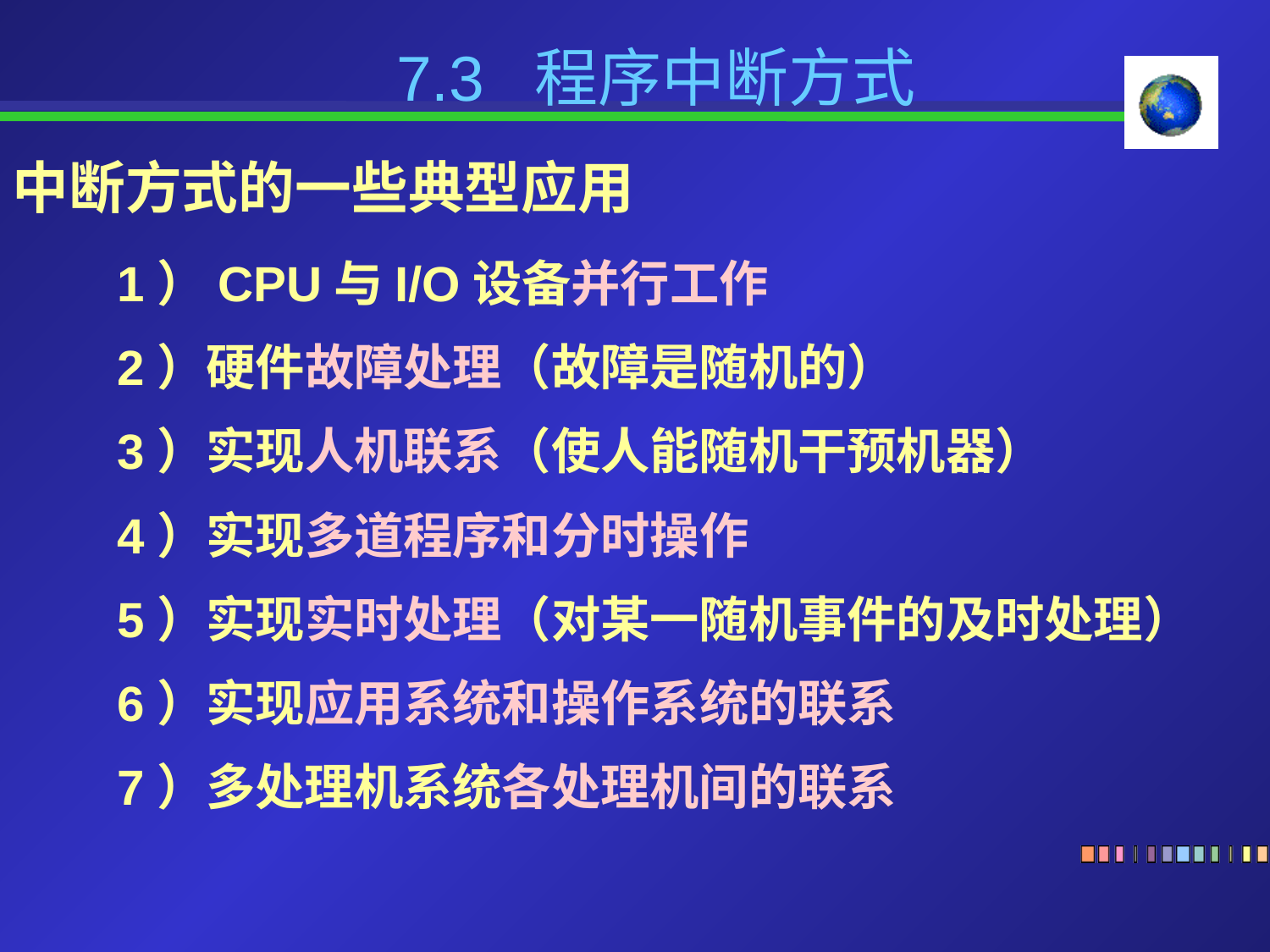

7.3  程序中断方式
中断方式的一些典型应用
1）CPU与I/O设备并行工作
2）硬件故障处理（故障是随机的）
3）实现人机联系（使人能随机干预机器）
4）实现多道程序和分时操作
5）实现实时处理（对某一随机事件的及时处理）
6）实现应用系统和操作系统的联系
7）多处理机系统各处理机间的联系

28